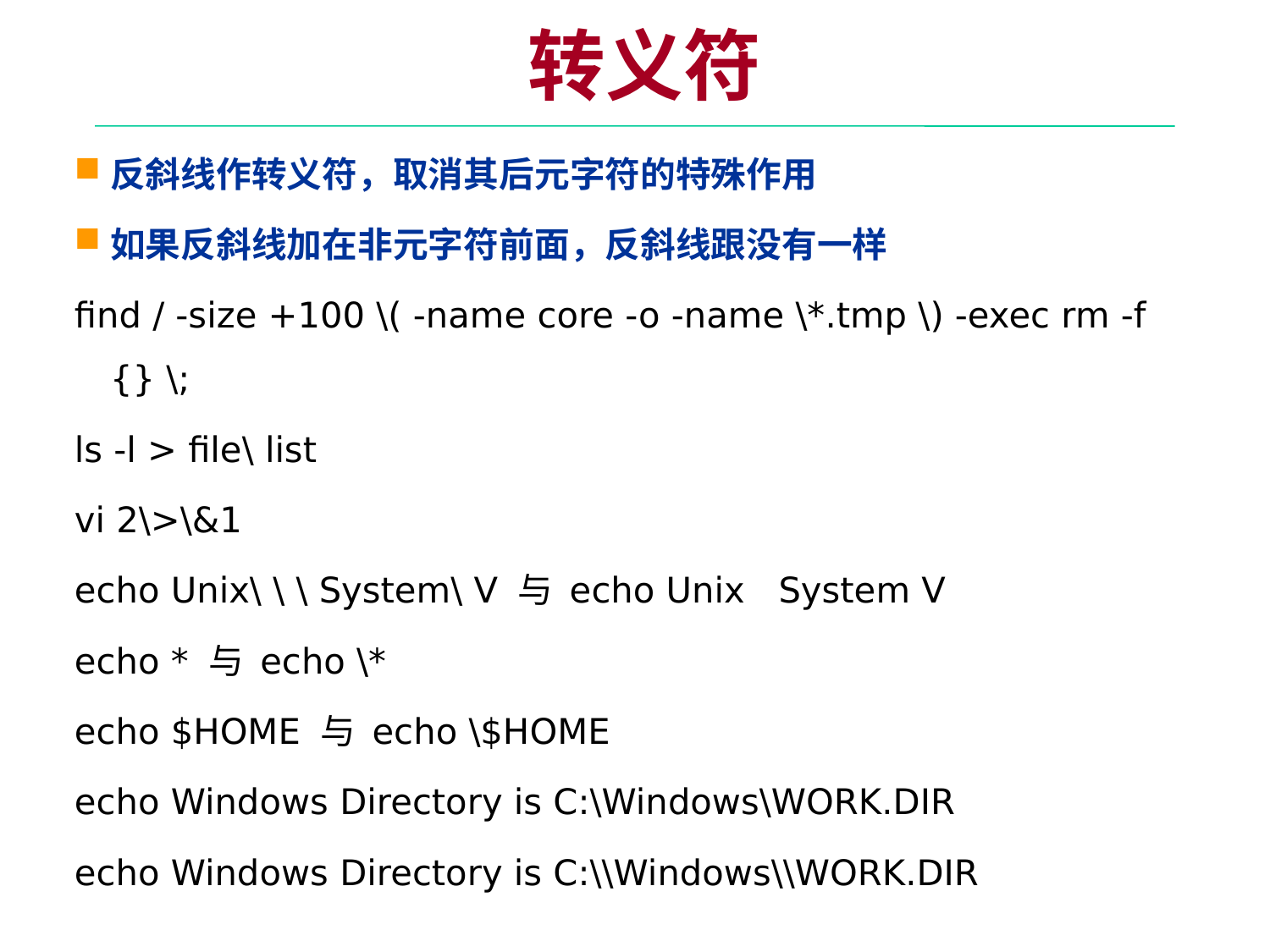

转义符
反斜线作转义符，取消其后元字符的特殊作用
如果反斜线加在非元字符前面，反斜线跟没有一样
find / -size +100 \( -name core -o -name \*.tmp \) -exec rm -f {} \;
ls -l > file\ list
vi 2\>\&1
echo Unix\ \ \ System\ V 与 echo Unix   System V
echo * 与 echo \*
echo $HOME 与 echo \$HOME
echo Windows Directory is C:\Windows\WORK.DIR
echo Windows Directory is C:\\Windows\\WORK.DIR